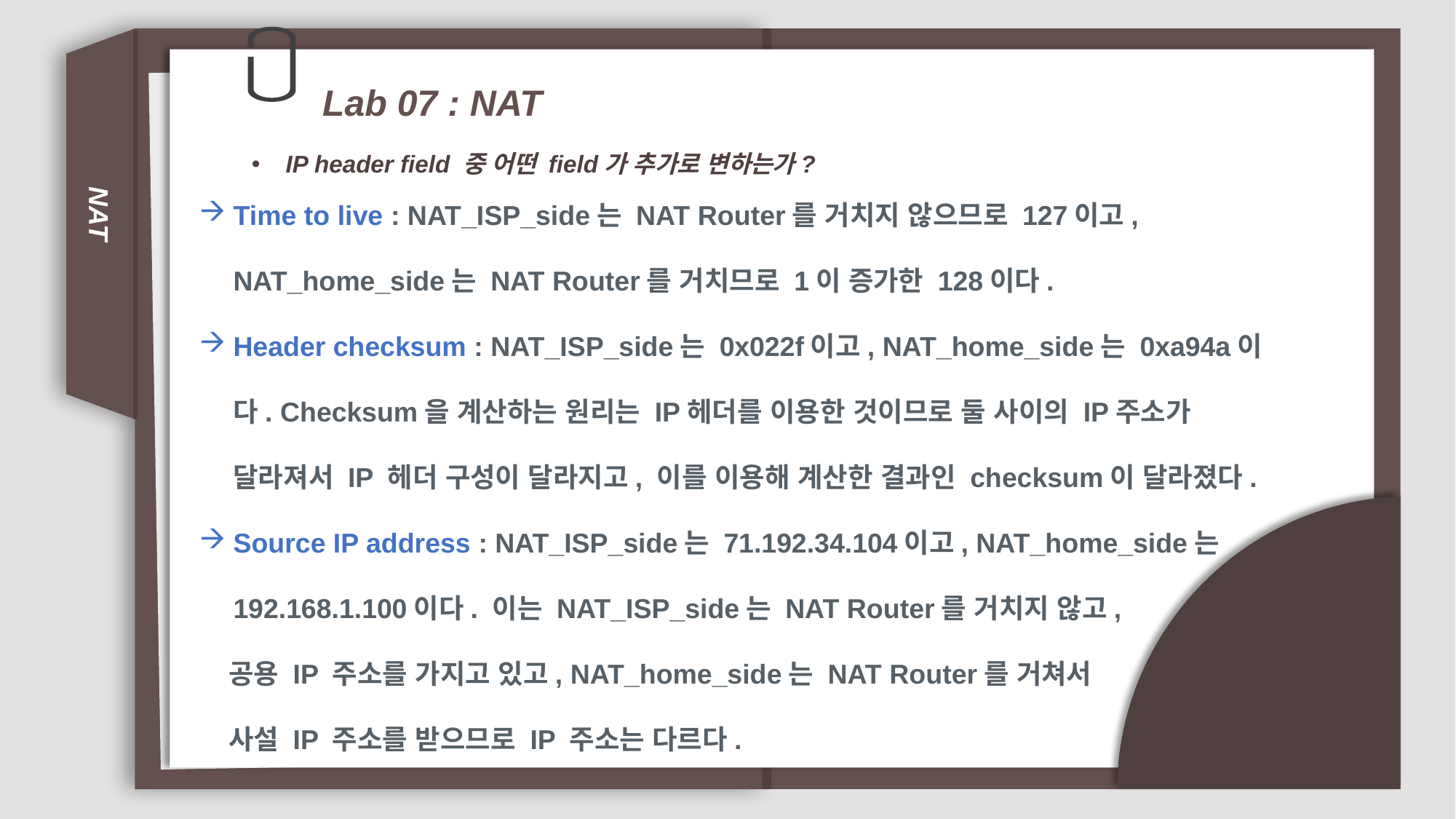

Lab 07 : NAT
IP header field 중 어떤 field가 추가로 변하는가?
Time to live : NAT_ISP_side는 NAT Router를 거치지 않으므로 127이고, NAT_home_side는 NAT Router를 거치므로 1이 증가한 128이다.
Header checksum : NAT_ISP_side는 0x022f이고, NAT_home_side는 0xa94a이다. Checksum을 계산하는 원리는 IP헤더를 이용한 것이므로 둘 사이의 IP주소가 달라져서 IP 헤더 구성이 달라지고, 이를 이용해 계산한 결과인 checksum이 달라졌다.
Source IP address : NAT_ISP_side는 71.192.34.104이고, NAT_home_side는 192.168.1.100이다. 이는 NAT_ISP_side는 NAT Router를 거치지 않고,
   공용 IP 주소를 가지고 있고, NAT_home_side는 NAT Router를 거쳐서
   사설 IP 주소를 받으므로 IP 주소는 다르다.
NAT